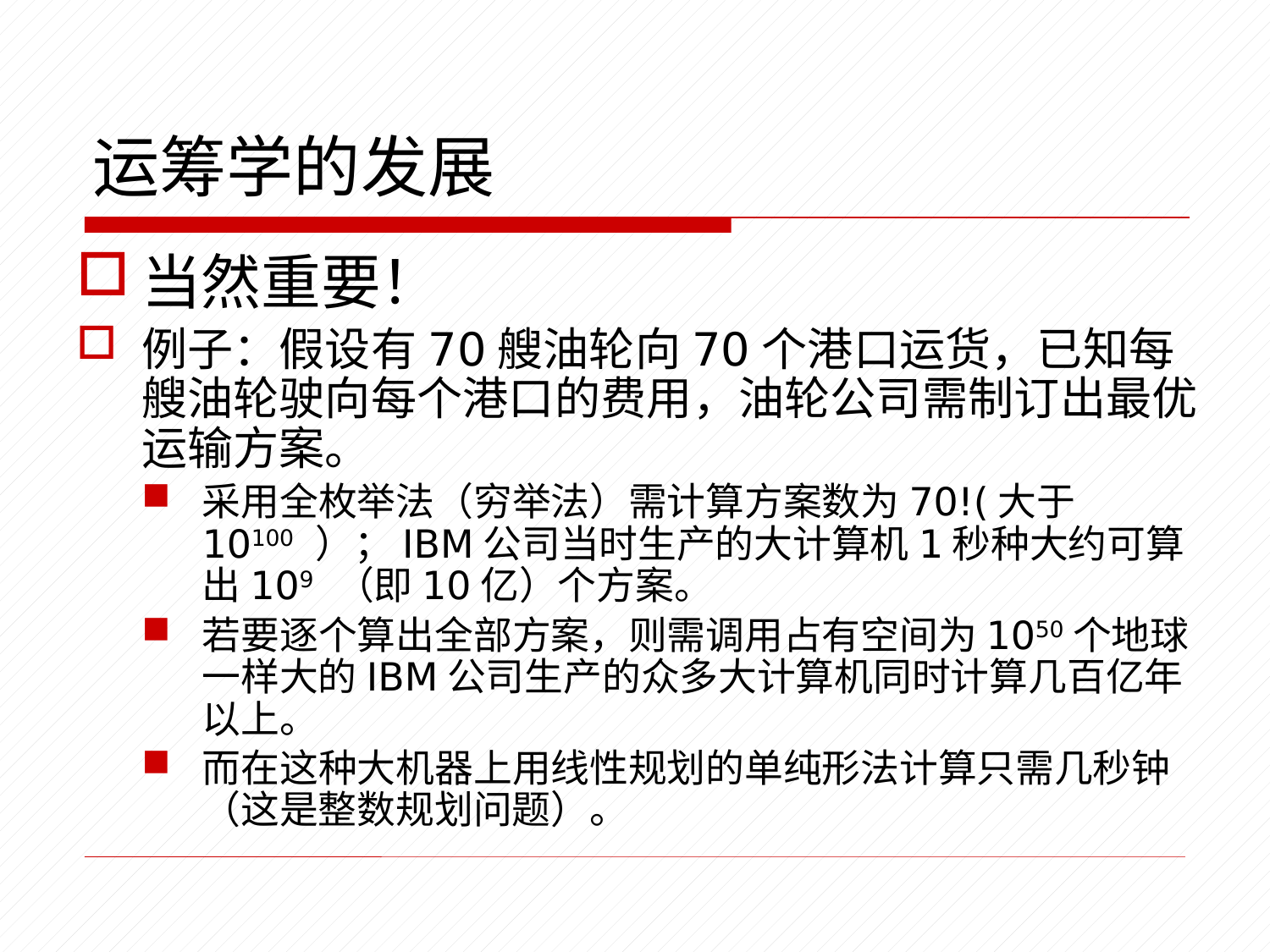

# 运筹学的发展
当然重要！
例子：假设有70艘油轮向70个港口运货，已知每艘油轮驶向每个港口的费用，油轮公司需制订出最优运输方案。
采用全枚举法（穷举法）需计算方案数为70!(大于10100 ）；IBM公司当时生产的大计算机1秒种大约可算出109 （即10亿）个方案。
若要逐个算出全部方案，则需调用占有空间为1050个地球一样大的IBM公司生产的众多大计算机同时计算几百亿年以上。
而在这种大机器上用线性规划的单纯形法计算只需几秒钟（这是整数规划问题）。